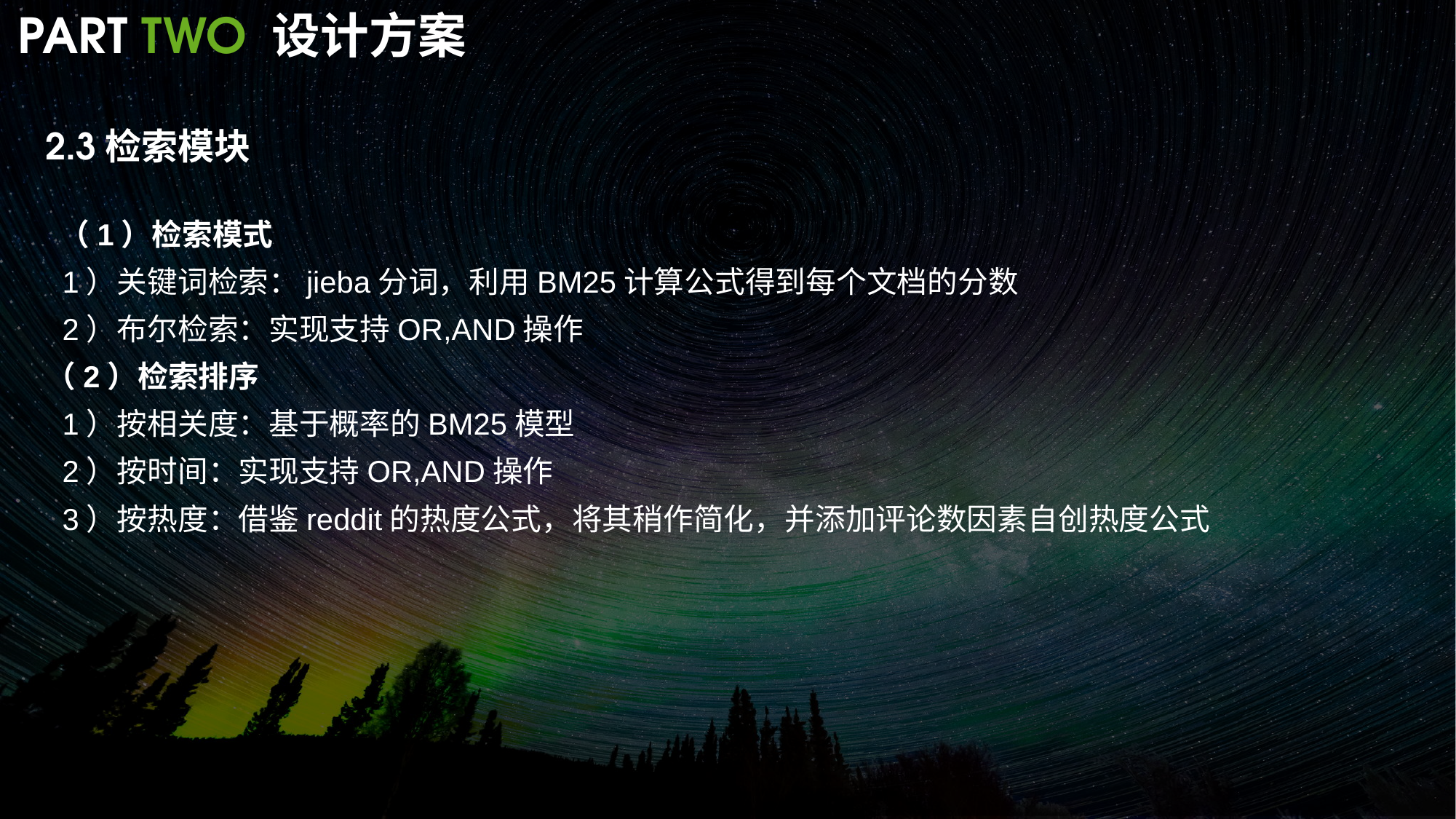

PART TWO 设计方案

2.3检索模块
 （1）检索模式
  1）关键词检索：jieba分词，利用BM25计算公式得到每个文档的分数
  2）布尔检索：实现支持OR,AND操作
（2）检索排序
  1）按相关度：基于概率的BM25模型
  2）按时间：实现支持OR,AND操作
  3）按热度：借鉴reddit的热度公式，将其稍作简化，并添加评论数因素自创热度公式